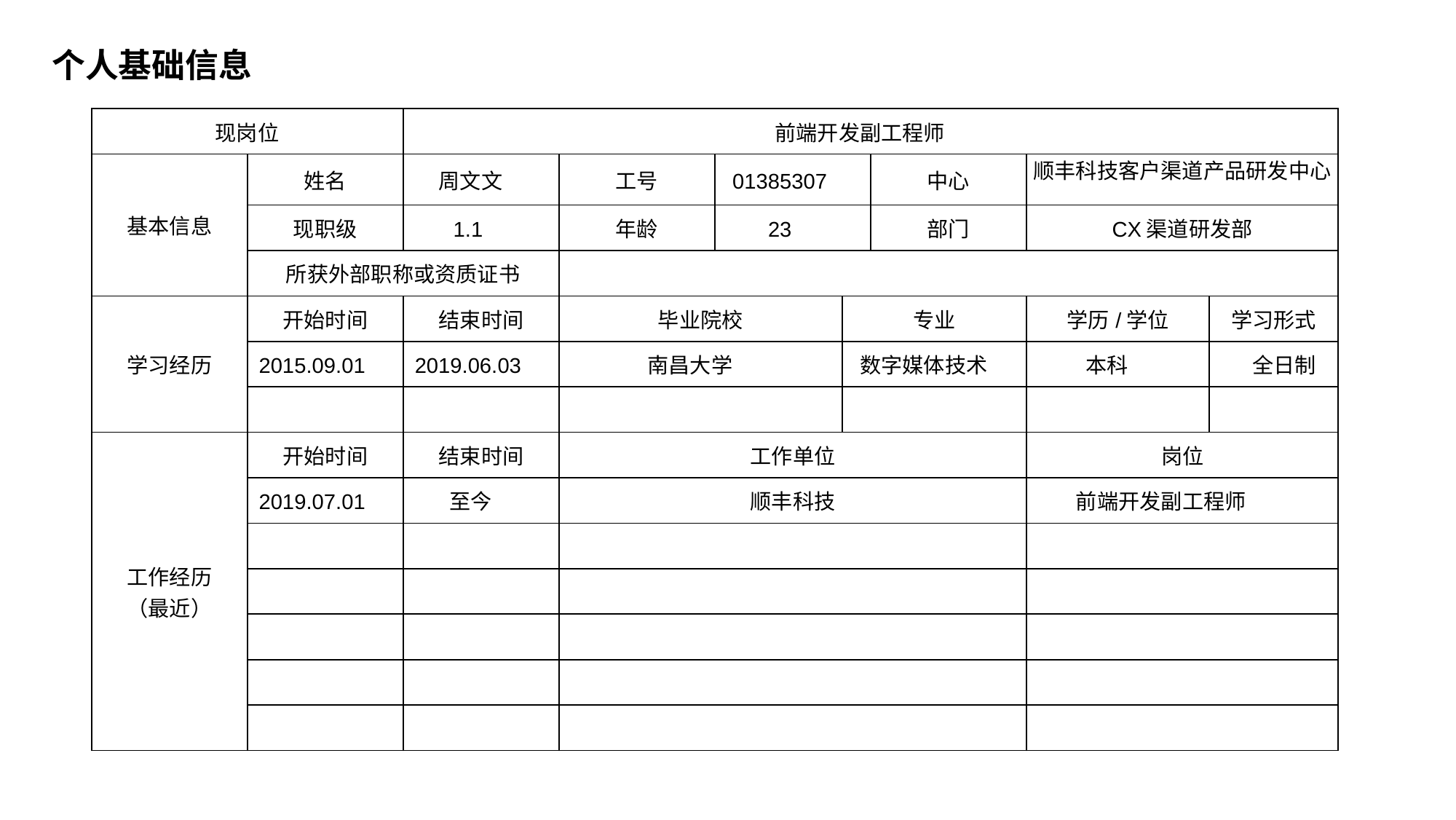

个人基础信息
| 现岗位 |  | 前端开发副工程师 |  |  |  |  |  |  |
| --- | --- | --- | --- | --- | --- | --- | --- | --- |
| 基本信息 | 姓名 | 周文文 | 工号 | 01385307 |  | 中心 | 顺丰科技客户渠道产品研发中心 |  |
|  | 现职级 | 1.1 | 年龄 | 23 |  | 部门 | CX渠道研发部 |  |
|  | 所获外部职称或资质证书 |  |  |  |  |  |  |  |
| 学习经历 | 开始时间 | 结束时间 | 毕业院校 |  | 专业 |  | 学历/学位 | 学习形式 |
|  | 2015.09.01 | 2019.06.03 | 南昌大学 |  | 数字媒体技术 |  | 本科 | 全日制 |
|  |  |  |  |  |  |  |  |  |
| 工作经历 （最近） | 开始时间 | 结束时间 | 工作单位 |  |  |  | 岗位 |  |
|  | 2019.07.01 | 至今 | 顺丰科技 |  |  |  | 前端开发副工程师 |  |
|  |  |  |  |  |  |  |  |  |
|  |  |  |  |  |  |  |  |  |
|  |  |  |  |  |  |  |  |  |
|  |  |  |  |  |  |  |  |  |
|  |  |  |  |  |  |  |  |  |